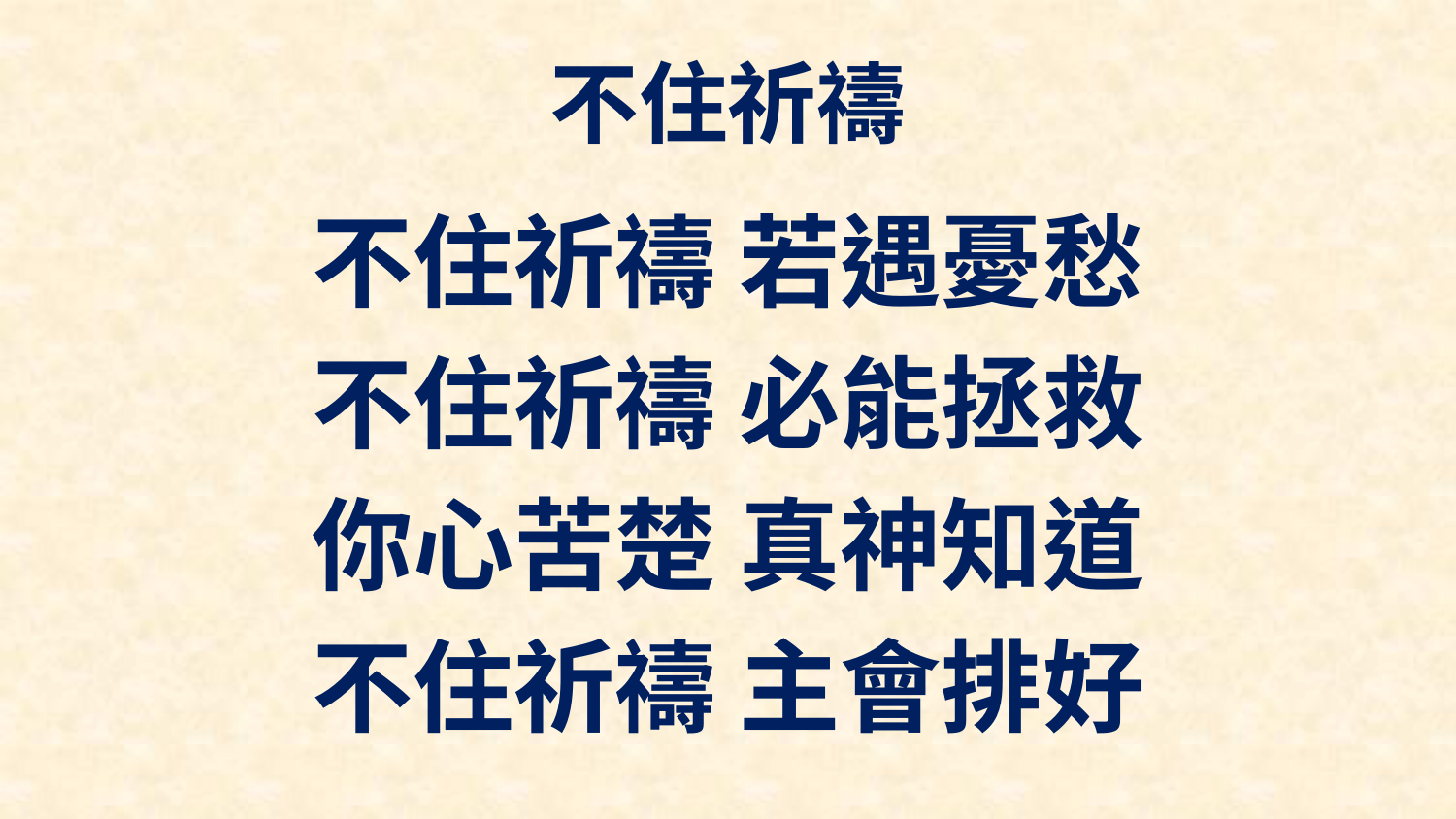

# 不住祈禱
不住祈禱 若遇憂愁
不住祈禱 必能拯救
你心苦楚 真神知道
不住祈禱 主會排好